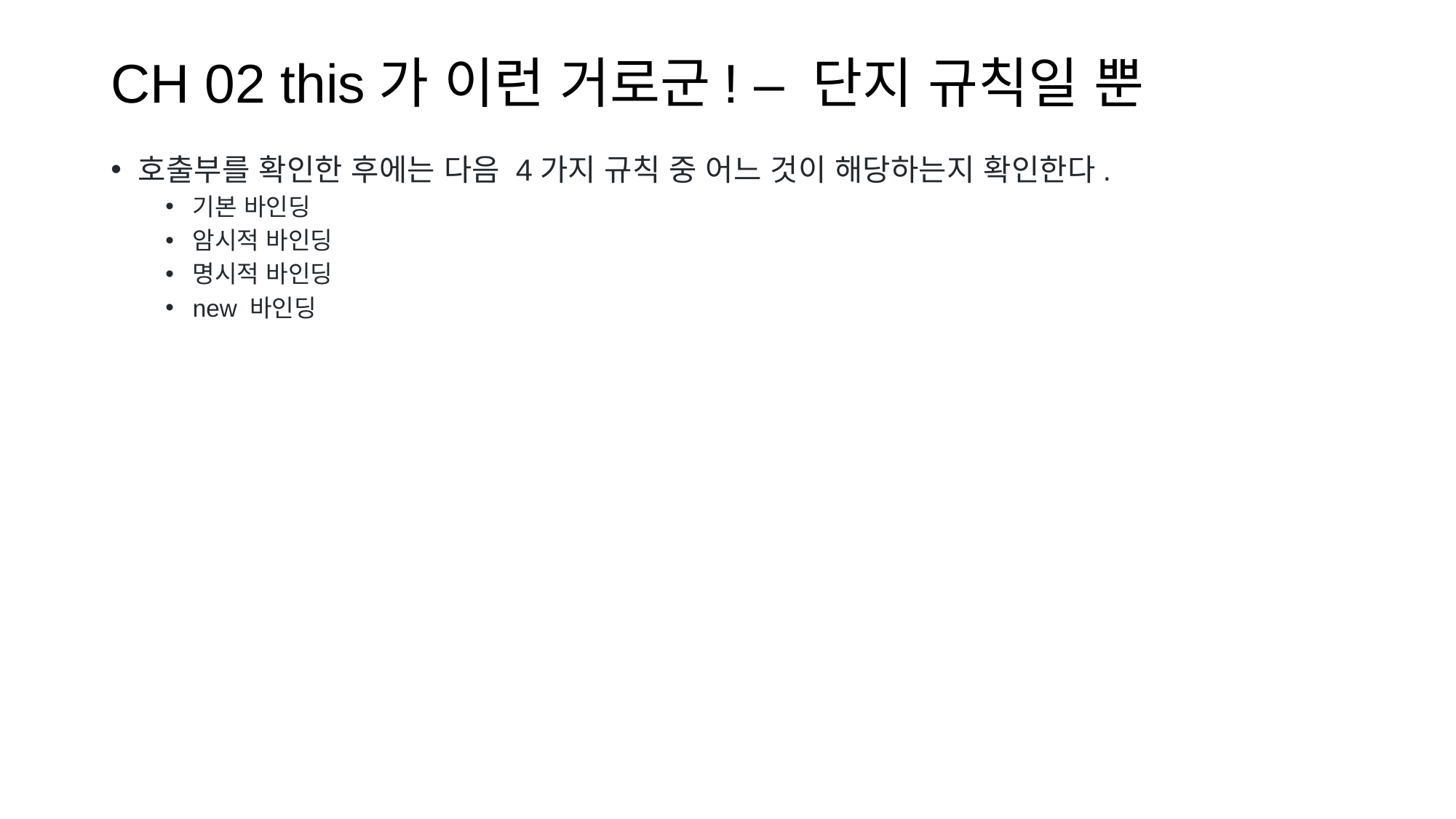

# CH 02 this가 이런 거로군! – 단지 규칙일 뿐
호출부를 확인한 후에는 다음 4가지 규칙 중 어느 것이 해당하는지 확인한다.
기본 바인딩
암시적 바인딩
명시적 바인딩
new 바인딩